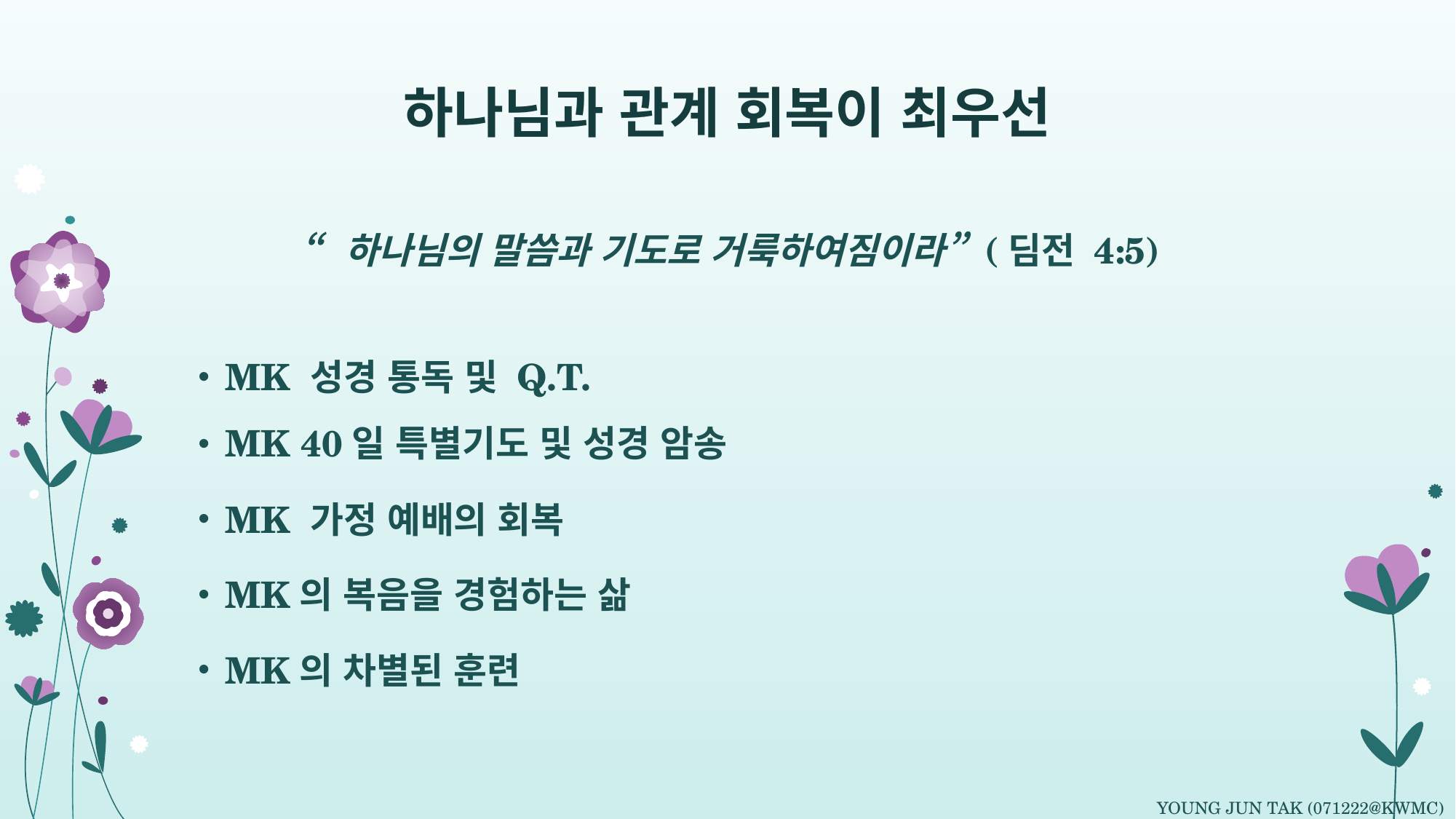

# 하나님과 관계 회복이 최우선
“하나님의 말씀과 기도로 거룩하여짐이라” (딤전 4:5)

MK 성경 통독 및 Q.T.
MK 40일 특별기도 및 성경 암송
MK 가정 예배의 회복
MK의 복음을 경험하는 삶
MK의 차별된 훈련

YOUNG JUN TAK (071222@KWMC)